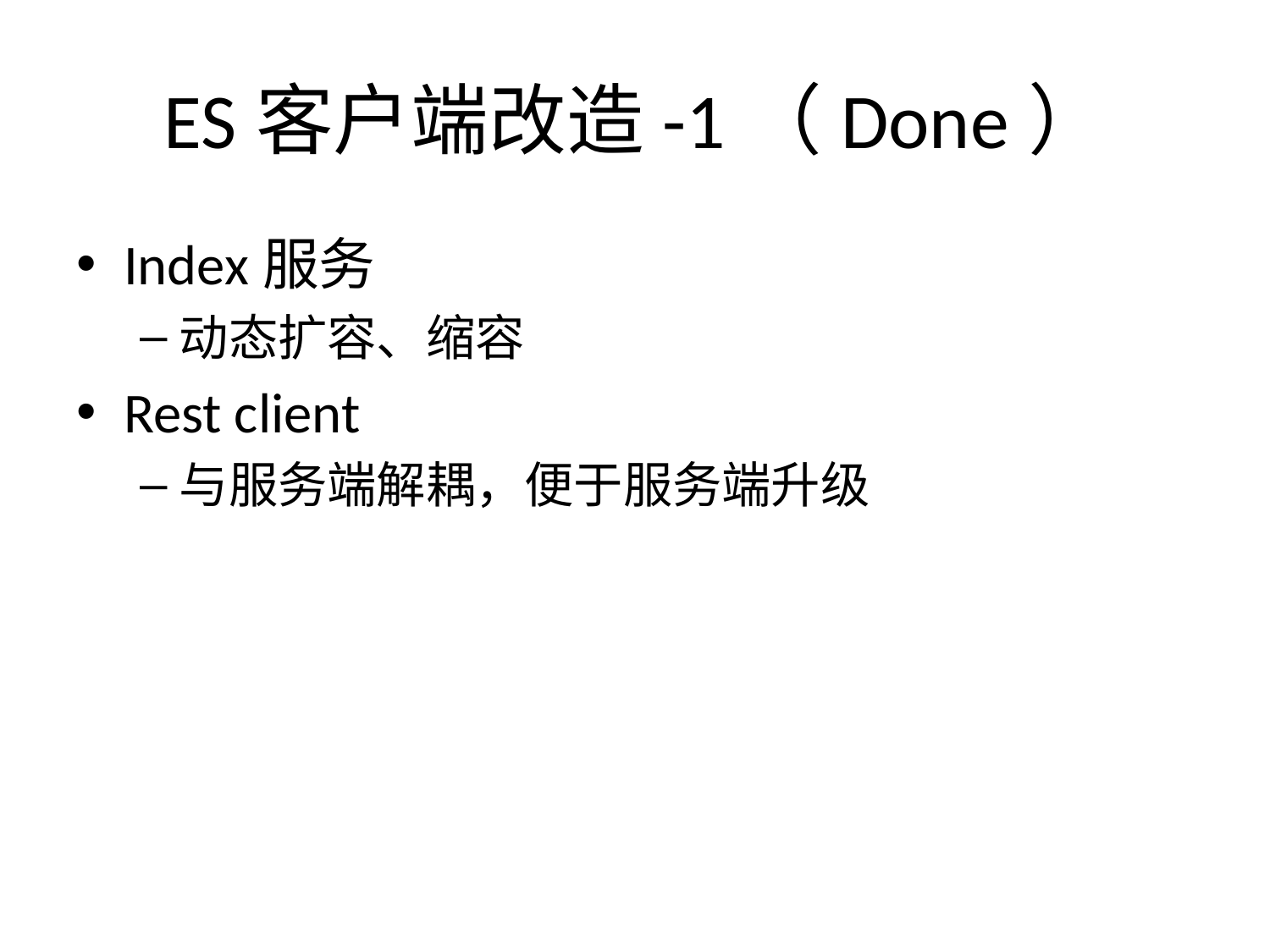

# ES客户端改造-1（Done）
Index服务
动态扩容、缩容
Rest client
与服务端解耦，便于服务端升级